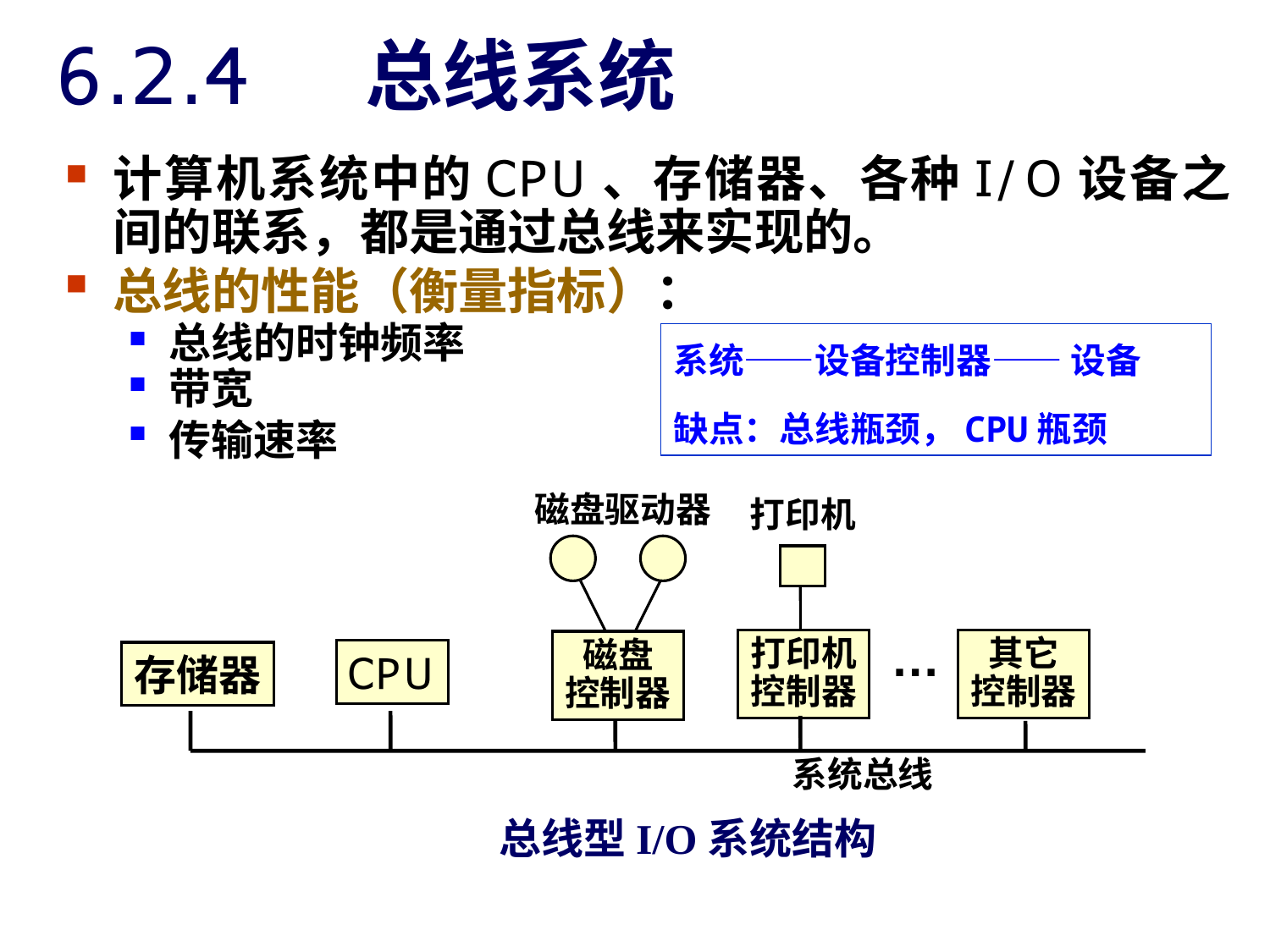

# 6.2.4    总线系统
计算机系统中的CPU、存储器、各种I/O设备之间的联系，都是通过总线来实现的。
总线的性能（衡量指标）：
总线的时钟频率
带宽
传输速率
系统――设备控制器―― 设备
缺点：总线瓶颈，CPU瓶颈
磁盘驱动器
打印机

…
打印机
控制器
其它
控制器
磁盘
控制器
CPU
存储器

系统总线

总线型I/O系统结构
21